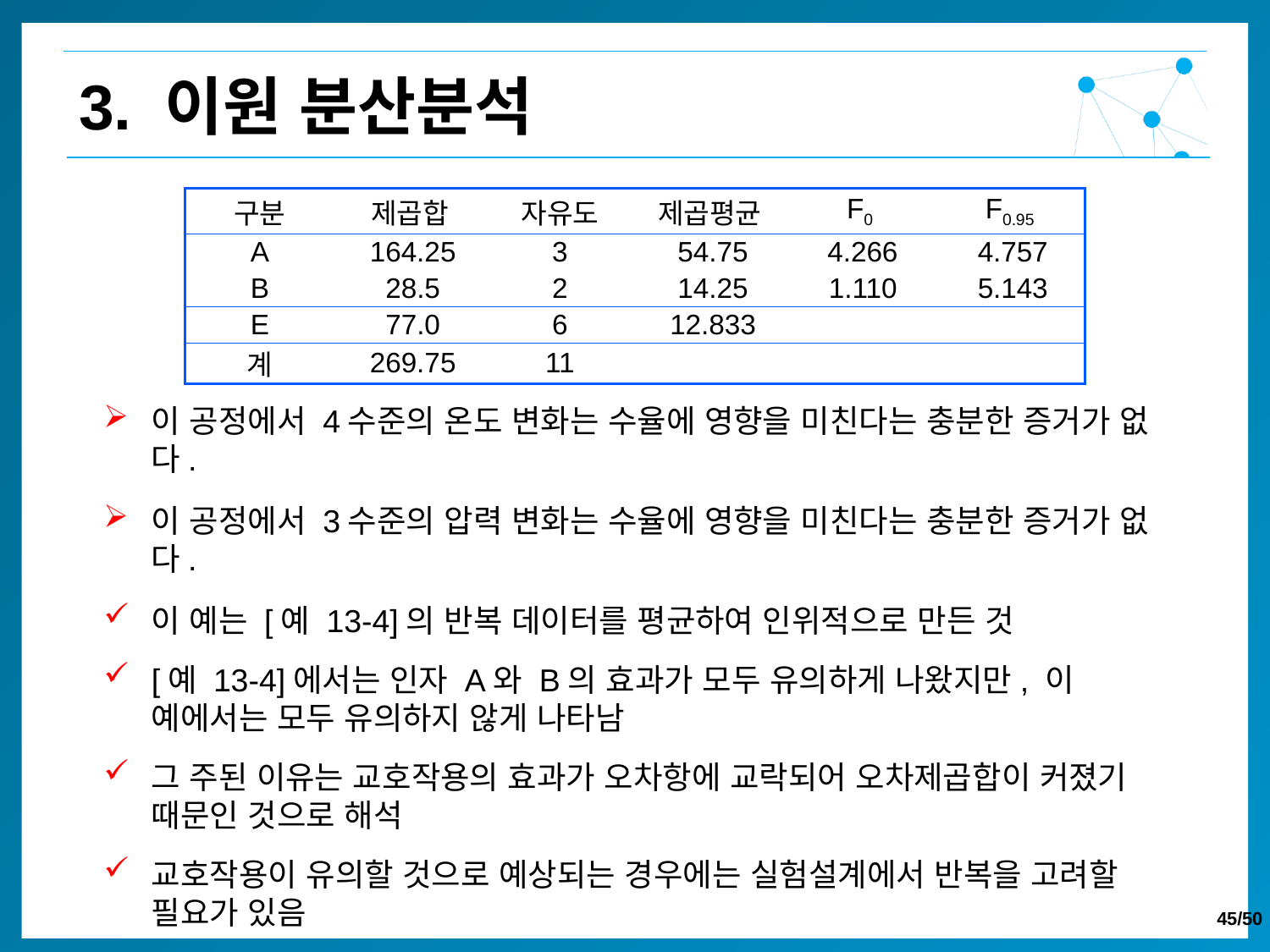

3. 이원 분산분석
| 구분 | 제곱합 | 자유도 | 제곱평균 | F0 | F0.95 |
| --- | --- | --- | --- | --- | --- |
| A | 164.25 | 3 | 54.75 | 4.266 | 4.757 |
| B | 28.5 | 2 | 14.25 | 1.110 | 5.143 |
| E | 77.0 | 6 | 12.833 |  |  |
| 계 | 269.75 | 11 |  |  |  |
이 공정에서 4수준의 온도 변화는 수율에 영향을 미친다는 충분한 증거가 없다.
이 공정에서 3수준의 압력 변화는 수율에 영향을 미친다는 충분한 증거가 없다.
이 예는 [예 13-4]의 반복 데이터를 평균하여 인위적으로 만든 것
[예 13-4]에서는 인자 A와 B의 효과가 모두 유의하게 나왔지만, 이 예에서는 모두 유의하지 않게 나타남
그 주된 이유는 교호작용의 효과가 오차항에 교락되어 오차제곱합이 커졌기 때문인 것으로 해석
교호작용이 유의할 것으로 예상되는 경우에는 실험설계에서 반복을 고려할 필요가 있음